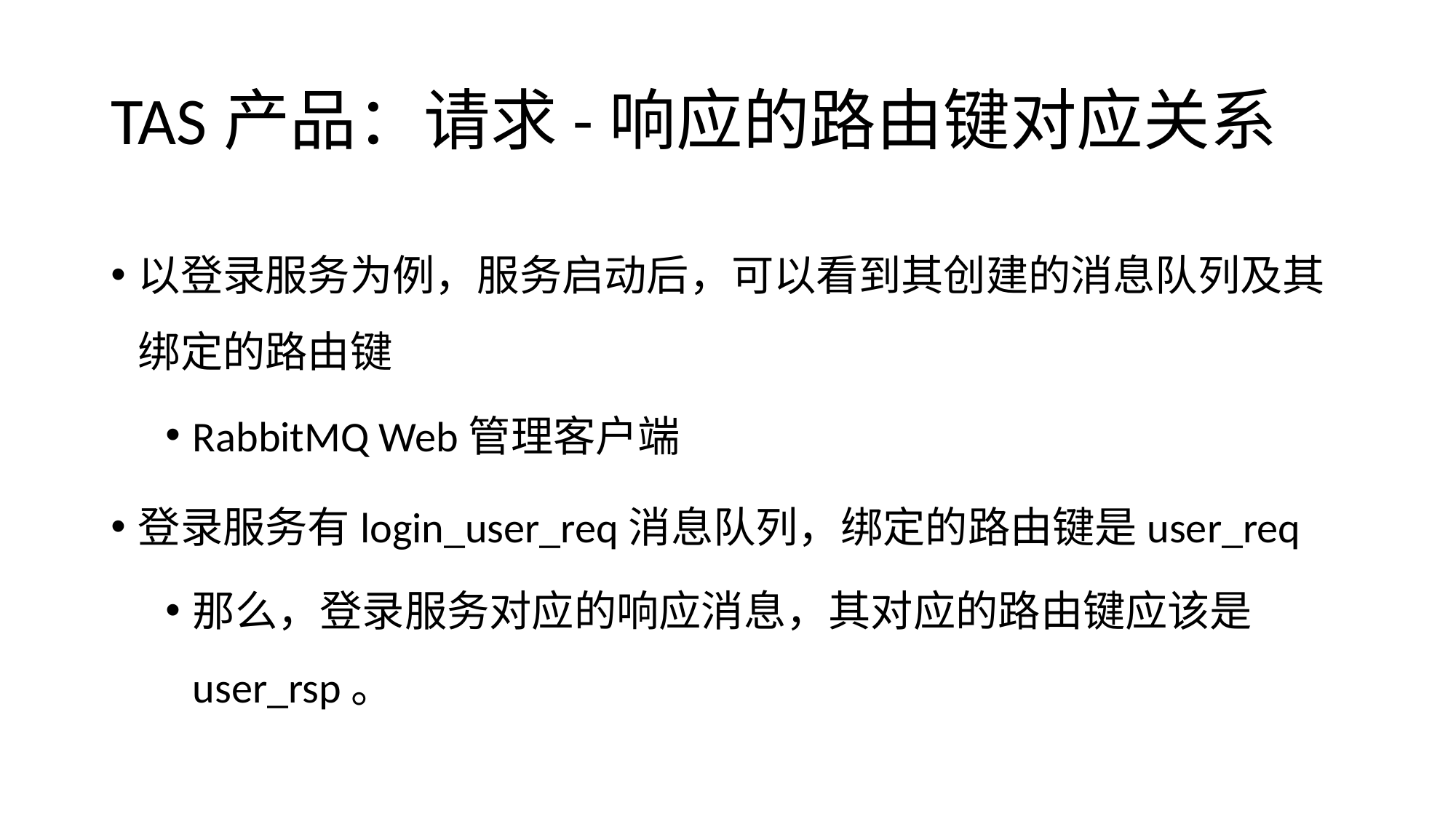

# TAS产品：请求-响应的路由键对应关系
以登录服务为例，服务启动后，可以看到其创建的消息队列及其绑定的路由键
RabbitMQ Web管理客户端
登录服务有login_user_req消息队列，绑定的路由键是user_req
那么，登录服务对应的响应消息，其对应的路由键应该是user_rsp。